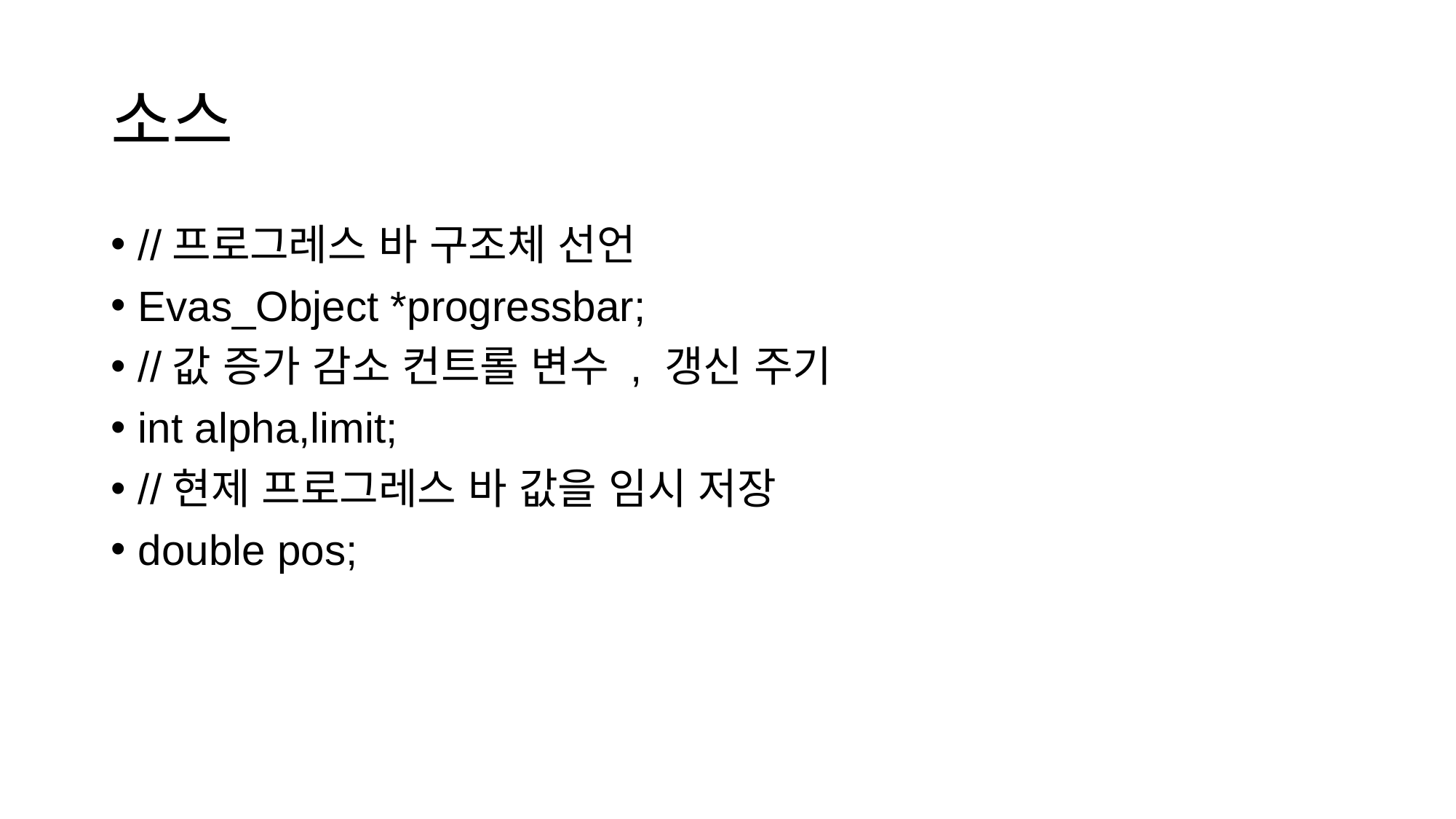

# 소스
//프로그레스 바 구조체 선언
Evas_Object *progressbar;
//값 증가 감소 컨트롤 변수 , 갱신 주기
int alpha,limit;
//현제 프로그레스 바 값을 임시 저장
double pos;